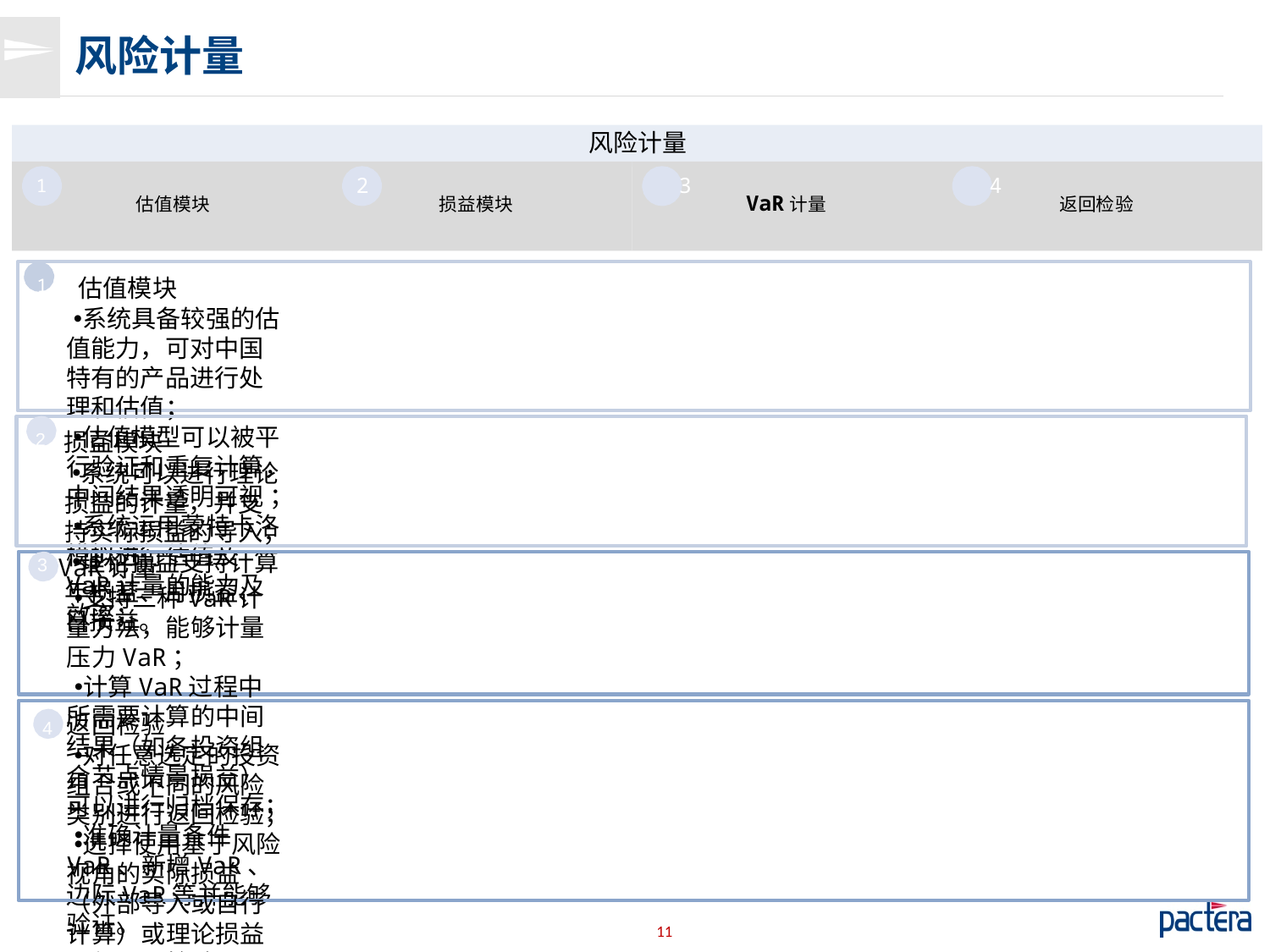

# 风险计量

风险计量

1
估值模块

2	3	4

VaR计量
损益模块
返回检验

1  估值模块
系统具备较强的估值能力，可对中国特有的产品进行处理和估值；
估值模型可以被平行验证和重复计算，中间结果透明可视 ；
系统运用蒙特卡洛模拟进行估值及VaR计量的能力及效率；

2  损益模块
系统可以进行理论损益的计量，并支持实际损益的导入；
理论损益支持计算年损益、月损益、日损益。

3  VaR计量
支持三种VaR计量方法，能够计量压力VaR；
计算VaR过程中所需要计算的中间结果（如各投资组合节点情景损益）可以进行归档保存；
准确计量条件VaR、新增VaR、边际VaR等并能够验证。

4 返回检验
对任意选定的投资组合或不同的风险类别进行返回检验；
选择使用基于风险视角的实际损益（外部导入或自行计算）或理论损益进行返回检验；
设定返回检验参数（包含对镜像VaR进行返回检验），并输出返回检验报告 。

11